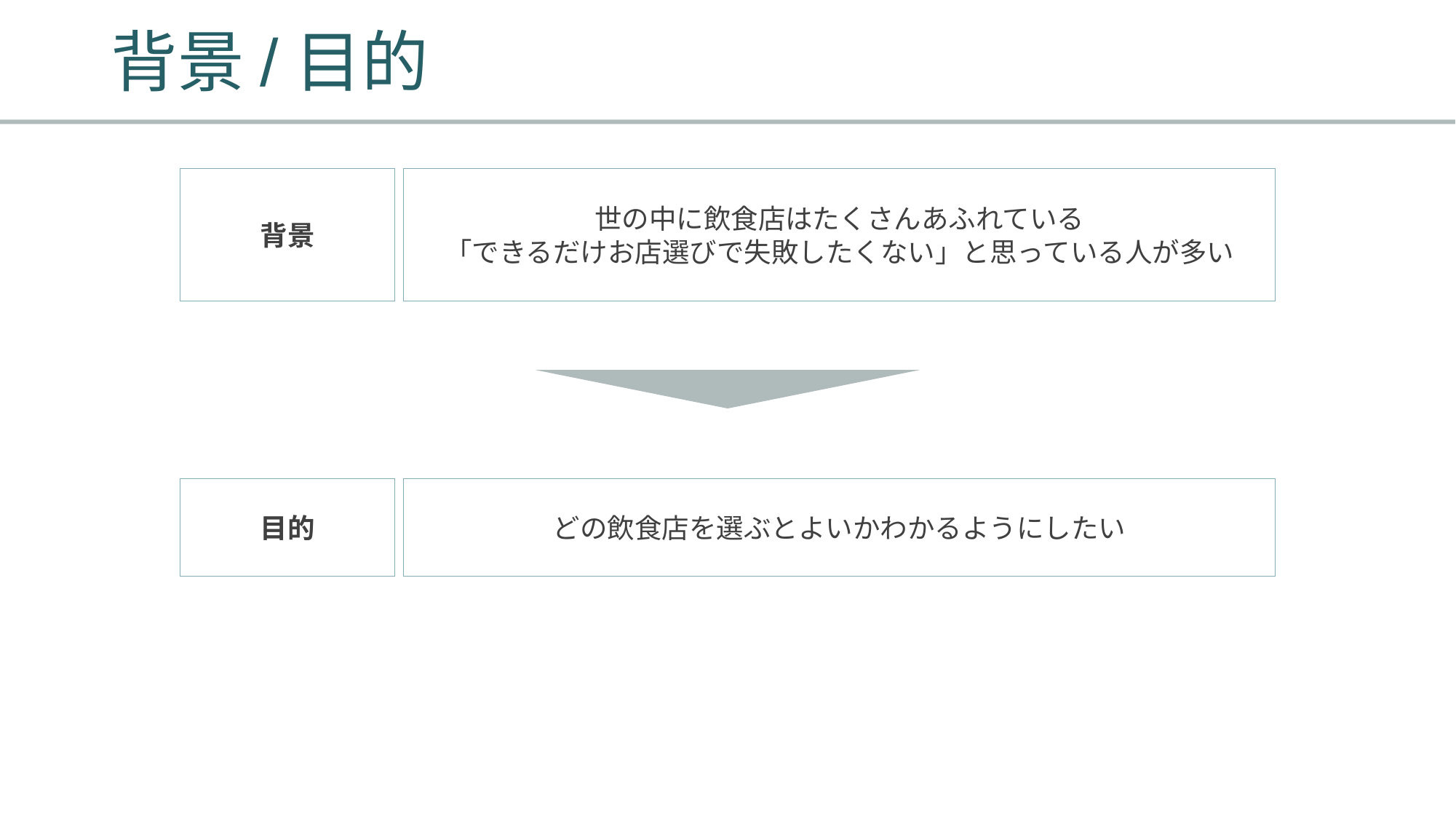

# 背景/目的
背景
世の中に飲食店はたくさんあふれている
「できるだけお店選びで失敗したくない」と思っている人が多い

目的
どの飲食店を選ぶとよいかわかるようにしたい